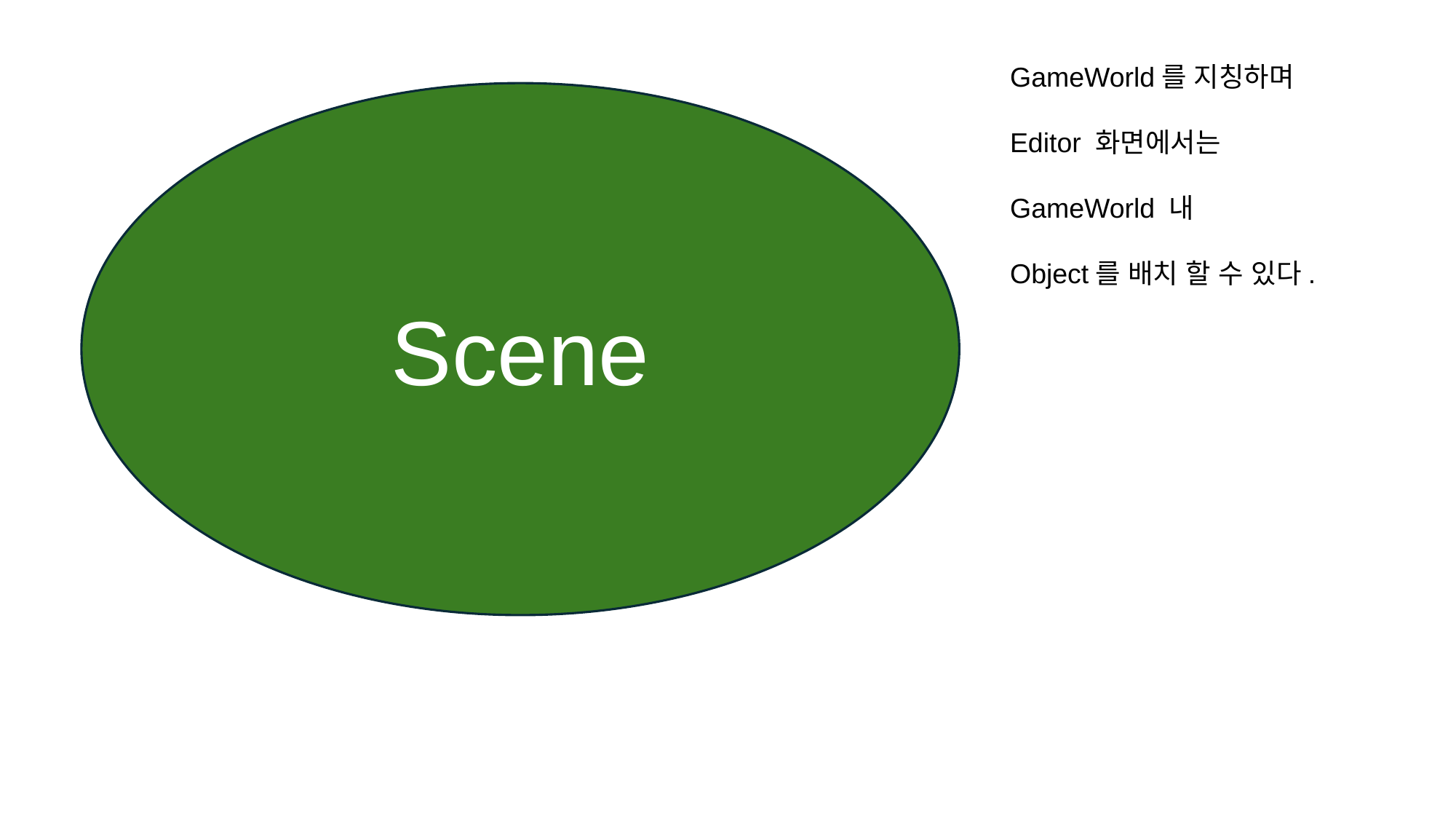

GameWorld를 지칭하며

Editor 화면에서는

GameWorld 내

Object를 배치 할 수 있다.
Scene